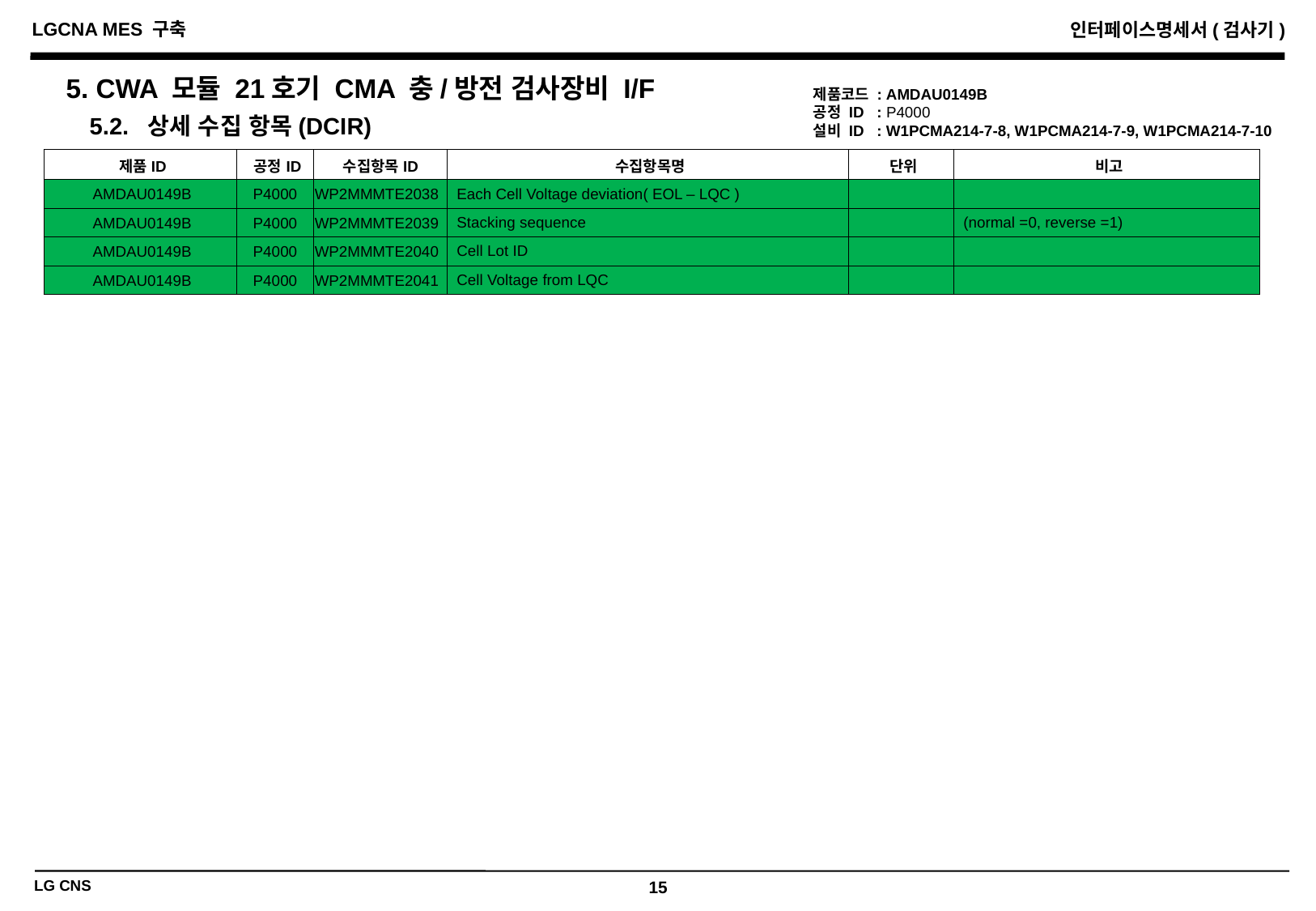

5. CWA 모듈 21호기 CMA 충/방전 검사장비 I/F
제품코드 : AMDAU0149B
공정 ID   : P4000
설비 ID   : W1PCMA214-7-8, W1PCMA214-7-9, W1PCMA214-7-10

5.2.  상세 수집 항목(DCIR)
| 제품ID | 공정ID | 수집항목ID | 수집항목명 | 단위 | 비고 |
| --- | --- | --- | --- | --- | --- |
| AMDAU0149B | P4000 | WP2MMMTE2038 | Each Cell Voltage deviation( EOL – LQC ) |  |  |
| AMDAU0149B | P4000 | WP2MMMTE2039 | Stacking sequence |  | (normal =0, reverse =1) |
| AMDAU0149B | P4000 | WP2MMMTE2040 | Cell Lot ID |  |  |
| AMDAU0149B | P4000 | WP2MMMTE2041 | Cell Voltage from LQC |  |  |